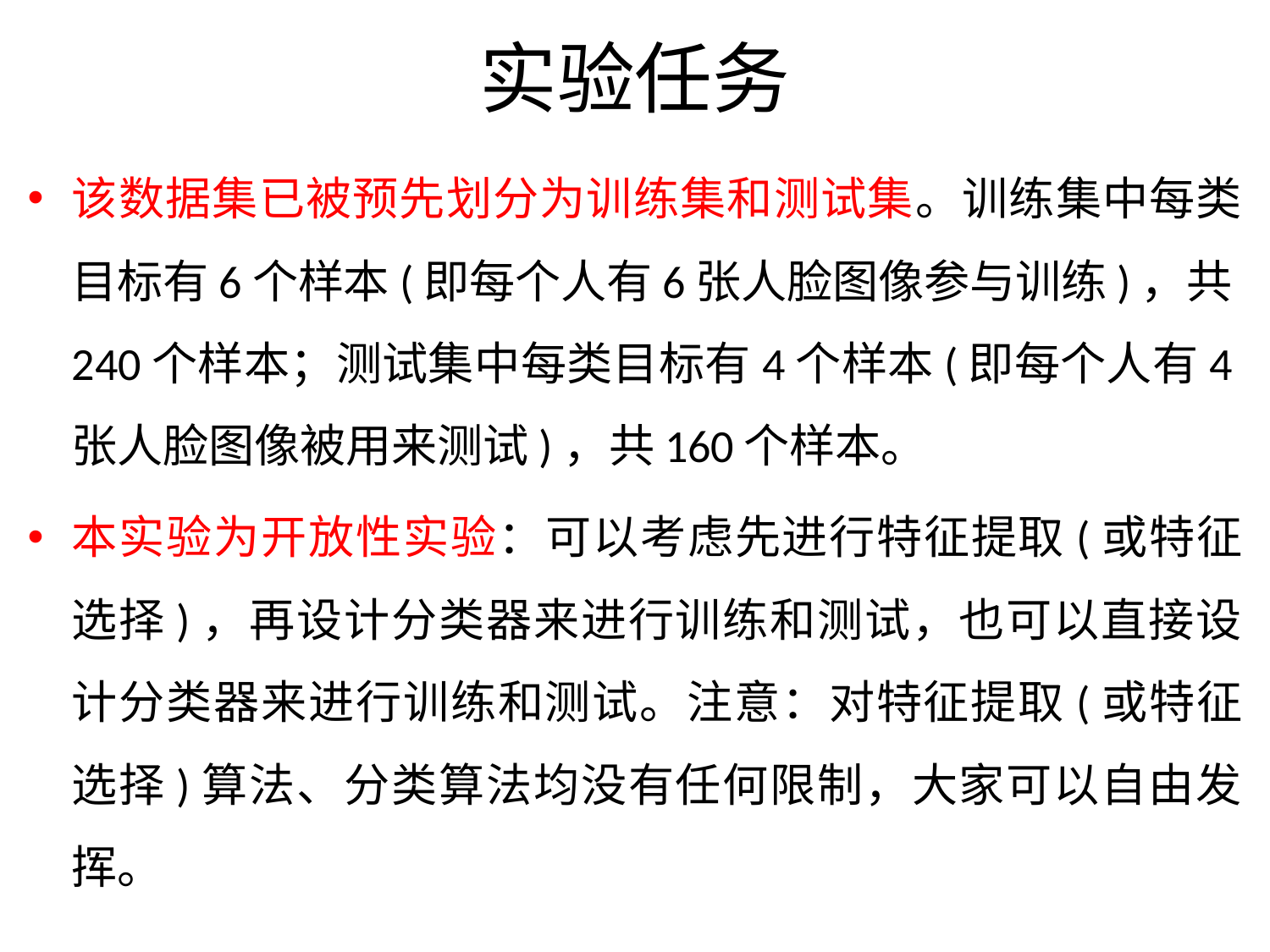

# 实验任务
该数据集已被预先划分为训练集和测试集。训练集中每类目标有6个样本(即每个人有6张人脸图像参与训练)，共240个样本；测试集中每类目标有4个样本(即每个人有4张人脸图像被用来测试)，共160个样本。
本实验为开放性实验：可以考虑先进行特征提取(或特征选择)，再设计分类器来进行训练和测试，也可以直接设计分类器来进行训练和测试。注意：对特征提取(或特征选择)算法、分类算法均没有任何限制，大家可以自由发挥。